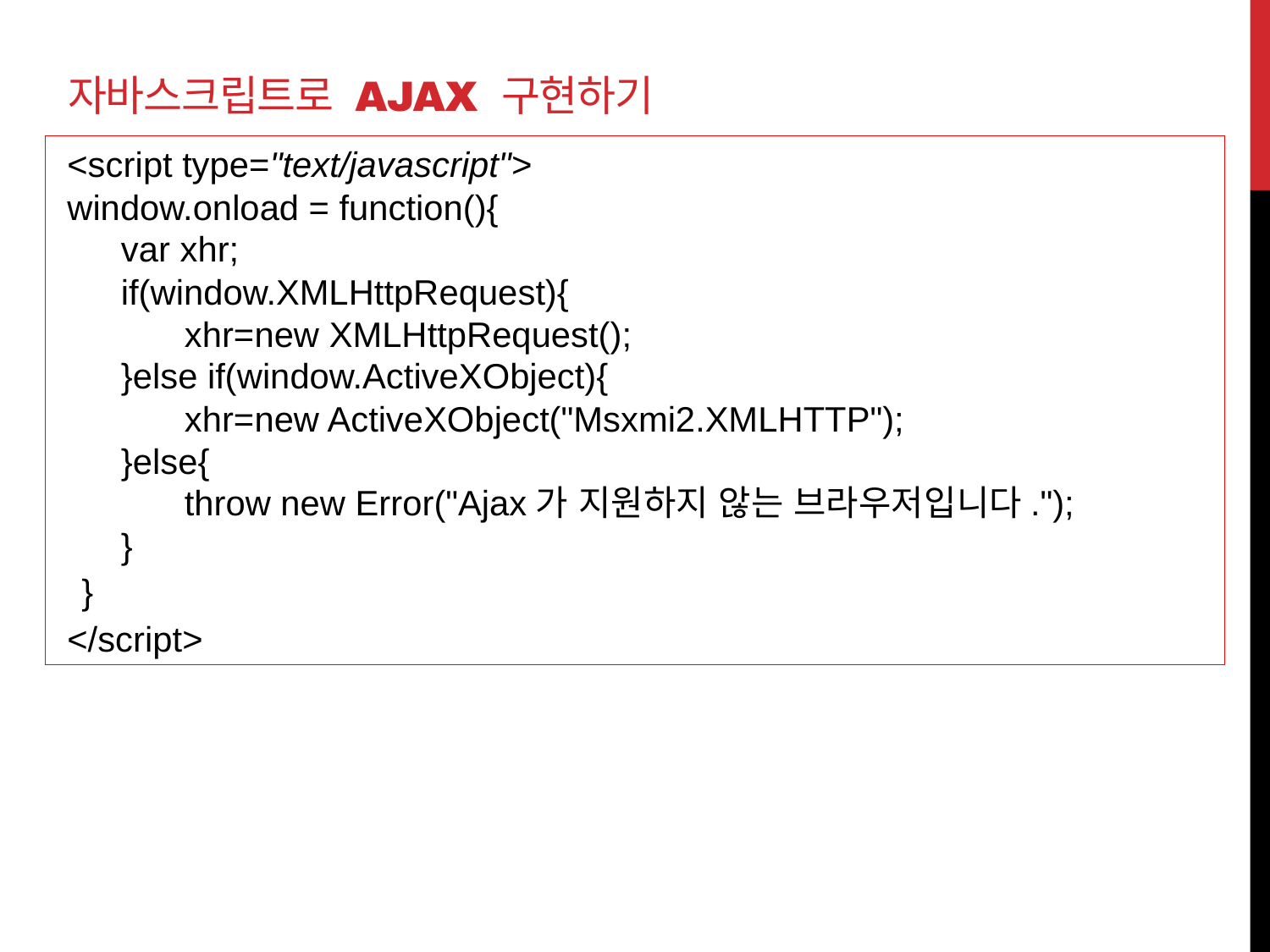

# 자바스크립트로 Ajax 구현하기
 <script type="text/javascript">
 window.onload = function(){
var xhr;
if(window.XMLHttpRequest){
xhr=new XMLHttpRequest();
}else if(window.ActiveXObject){
xhr=new ActiveXObject("Msxmi2.XMLHTTP");
}else{
throw new Error("Ajax가 지원하지 않는 브라우저입니다.");
}
	}
 </script>